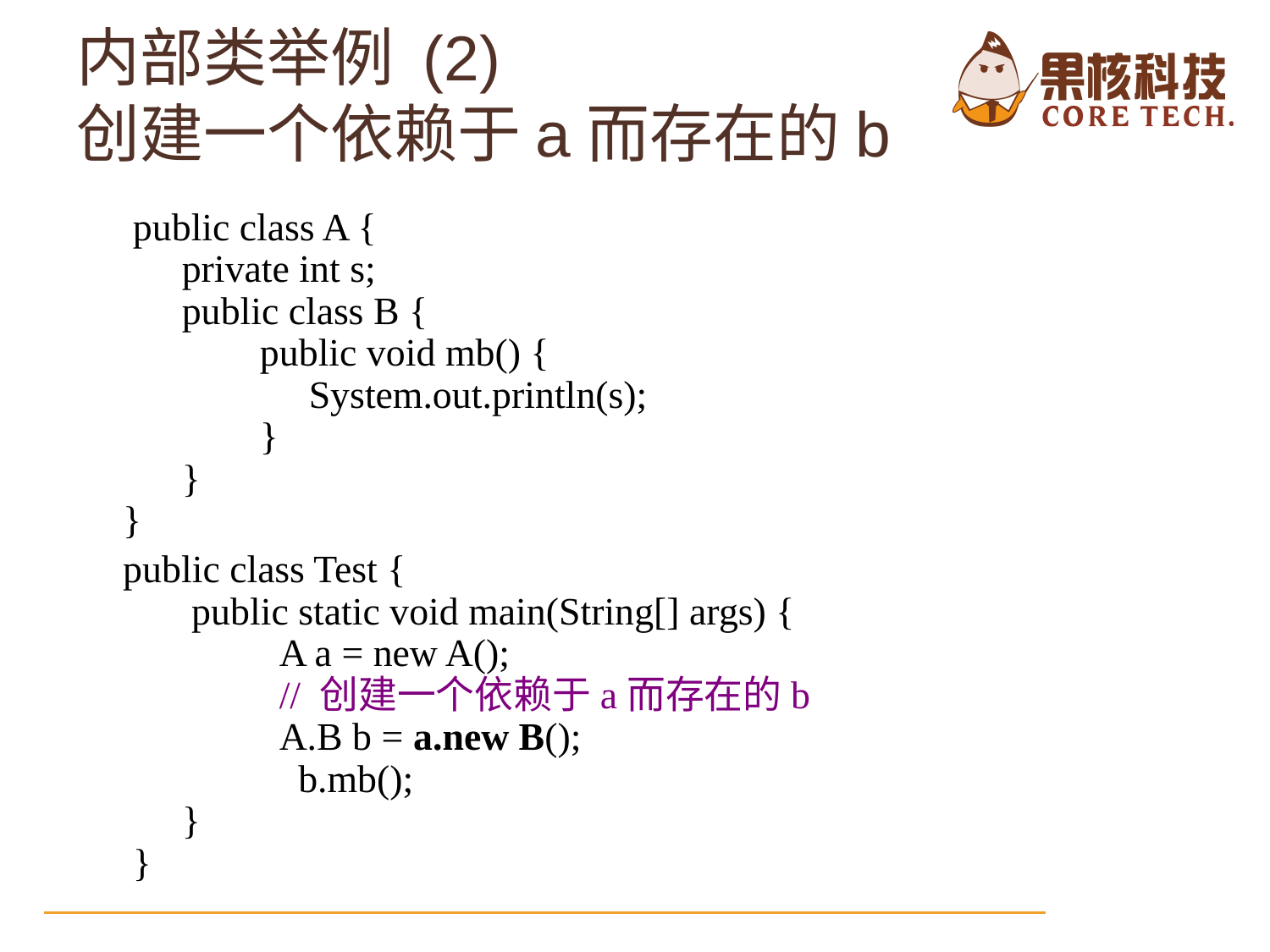

# 内部类举例 (2) 创建一个依赖于a而存在的b
        public class A {
 	private int s;
	public class B {
 	        public void mb() {
 		System.out.println(s);
 	        }
 	}
       }
       public class Test {
	 public static void main(String[] args) {
  	          A a = new A();
	          // 创建一个依赖于a而存在的b
  	          A.B b = a.new B();
                         b.mb();
  	}
        }